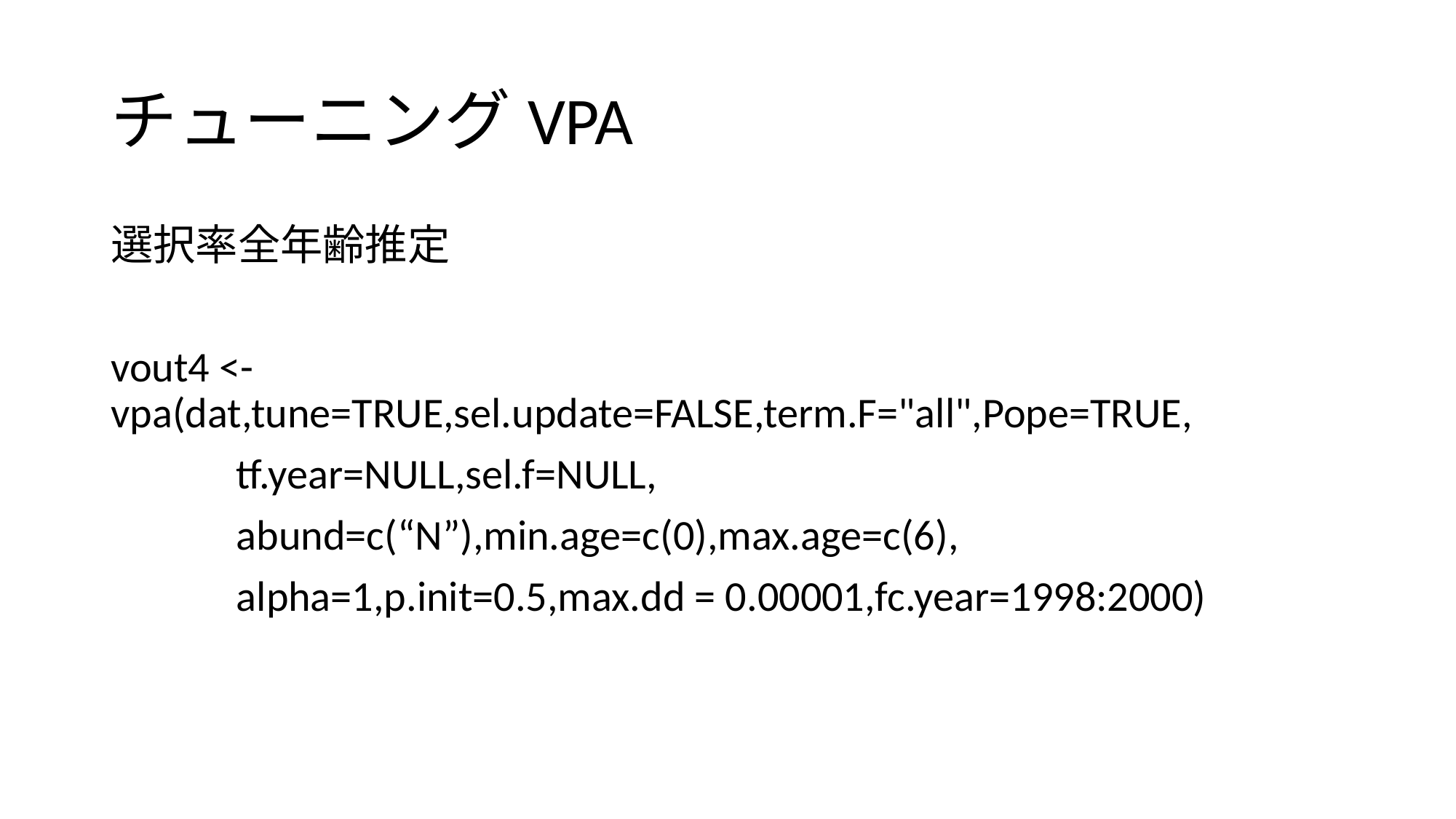

# チューニングVPA
選択率全年齢推定

vout4 <- vpa(dat,tune=TRUE,sel.update=FALSE,term.F="all",Pope=TRUE,
             tf.year=NULL,sel.f=NULL,
             abund=c(“N”),min.age=c(0),max.age=c(6),
             alpha=1,p.init=0.5,max.dd = 0.00001,fc.year=1998:2000)